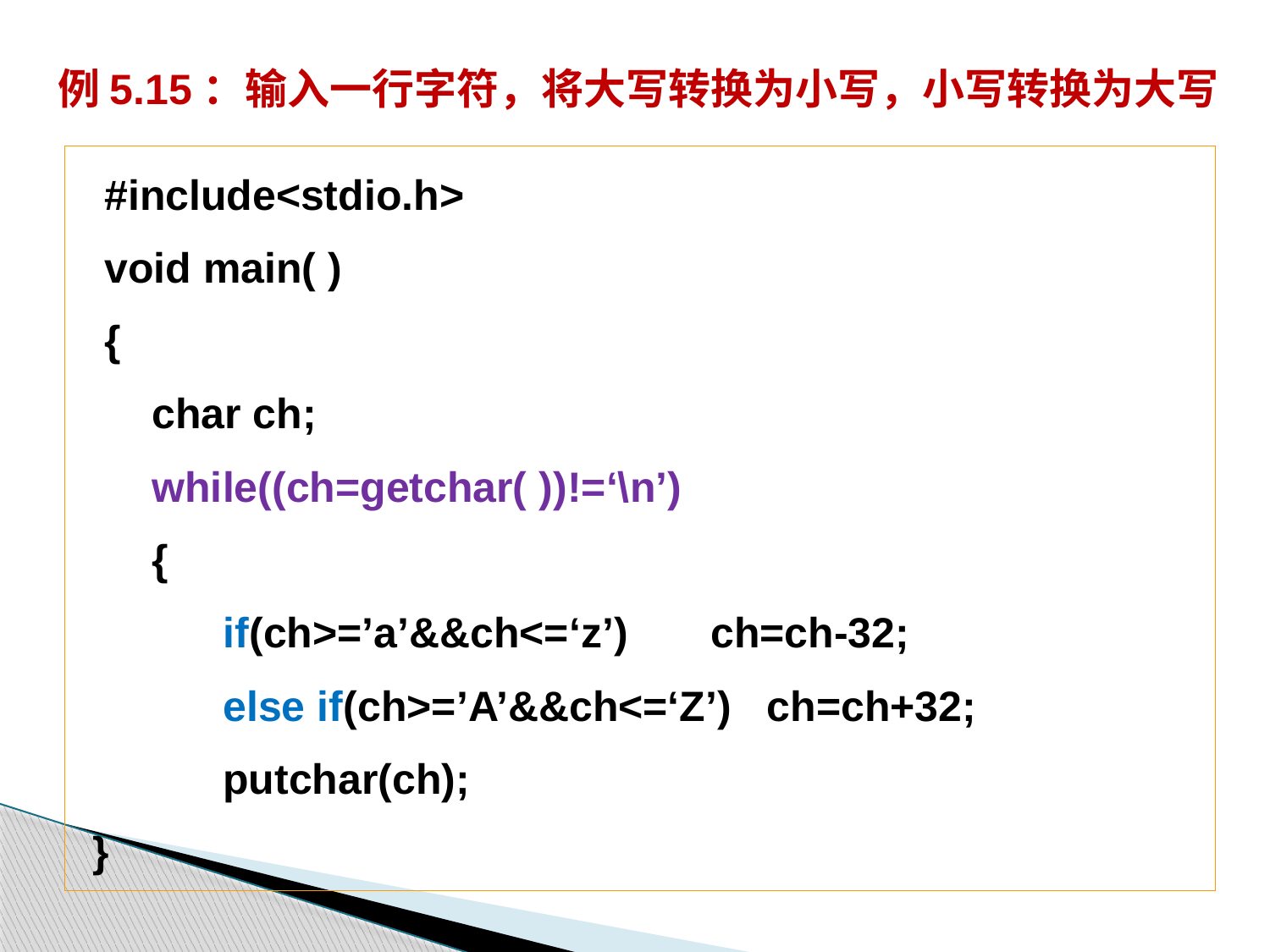

例5.15：输入一行字符，将大写转换为小写，小写转换为大写
 #include<stdio.h>
 void main( )
 {
     char ch;
     while((ch=getchar( ))!=‘\n’)
     {
           if(ch>=’a’&&ch<=‘z’)       ch=ch-32;
           else if(ch>=’A’&&ch<=‘Z’)   ch=ch+32;
           putchar(ch);
}